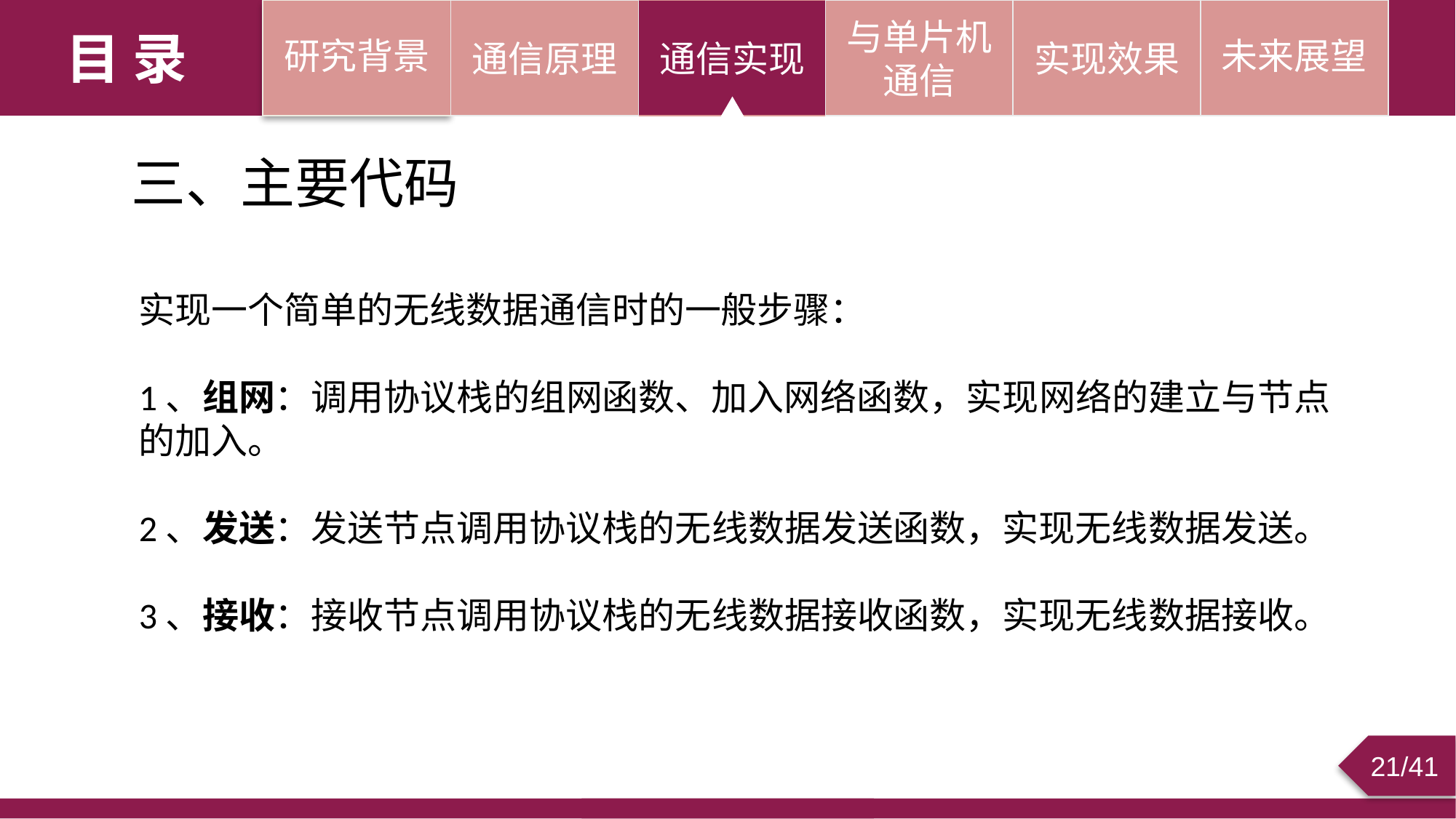

研究背景
通信原理
通信实现
与单片机通信
实现效果
未来展望

目 录

三、主要代码
实现一个简单的无线数据通信时的一般步骤：

1、组网：调用协议栈的组网函数、加入网络函数，实现网络的建立与节点的加入。

2、发送：发送节点调用协议栈的无线数据发送函数，实现无线数据发送。

3、接收：接收节点调用协议栈的无线数据接收函数，实现无线数据接收。
21/41